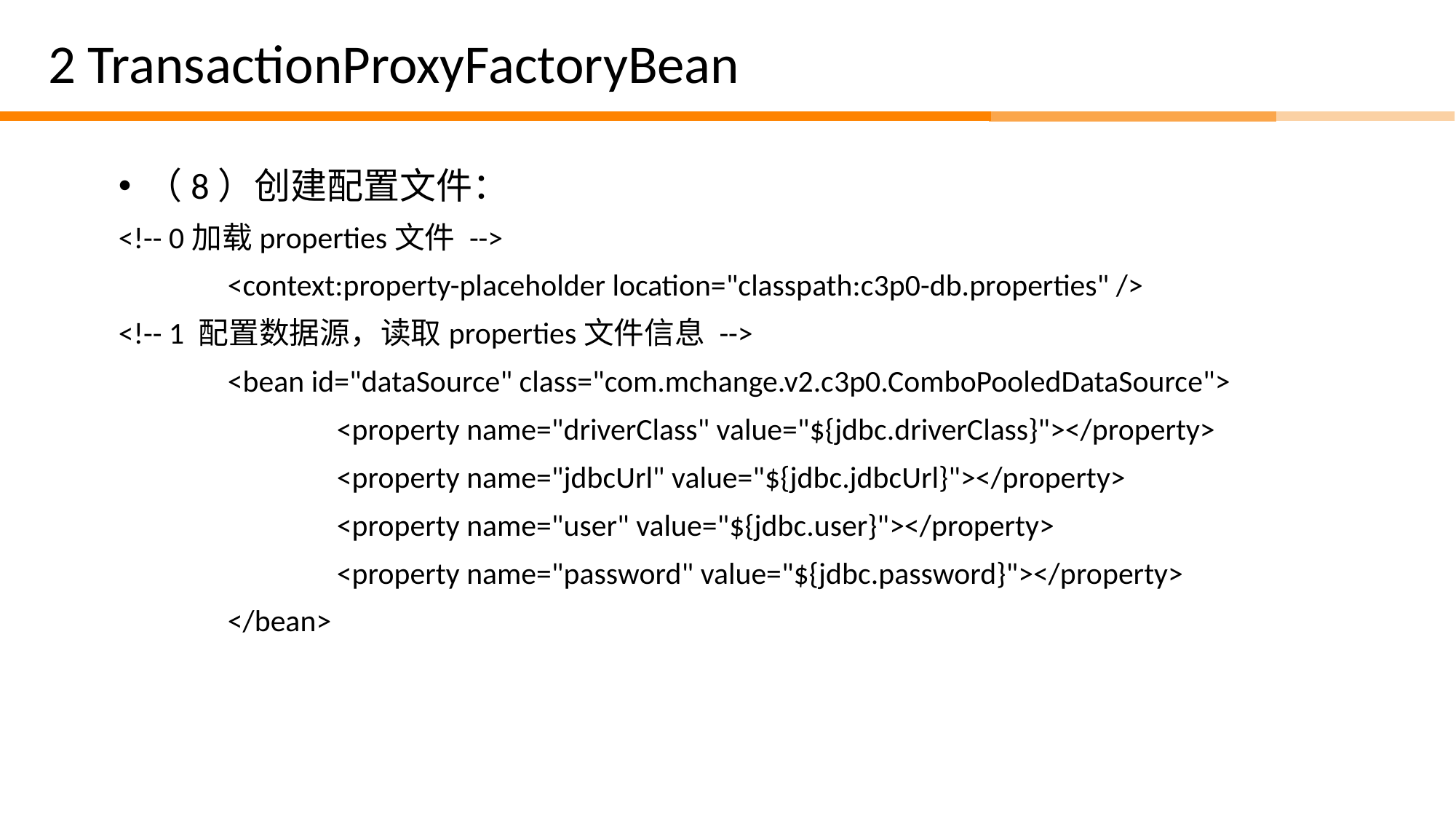

# 2 TransactionProxyFactoryBean
（8）创建配置文件：
<!-- 0加载properties文件 -->
	<context:property-placeholder location="classpath:c3p0-db.properties" />
<!-- 1 配置数据源，读取properties文件信息 -->
	<bean id="dataSource" class="com.mchange.v2.c3p0.ComboPooledDataSource">
		<property name="driverClass" value="${jdbc.driverClass}"></property>
		<property name="jdbcUrl" value="${jdbc.jdbcUrl}"></property>
		<property name="user" value="${jdbc.user}"></property>
		<property name="password" value="${jdbc.password}"></property>
	</bean>